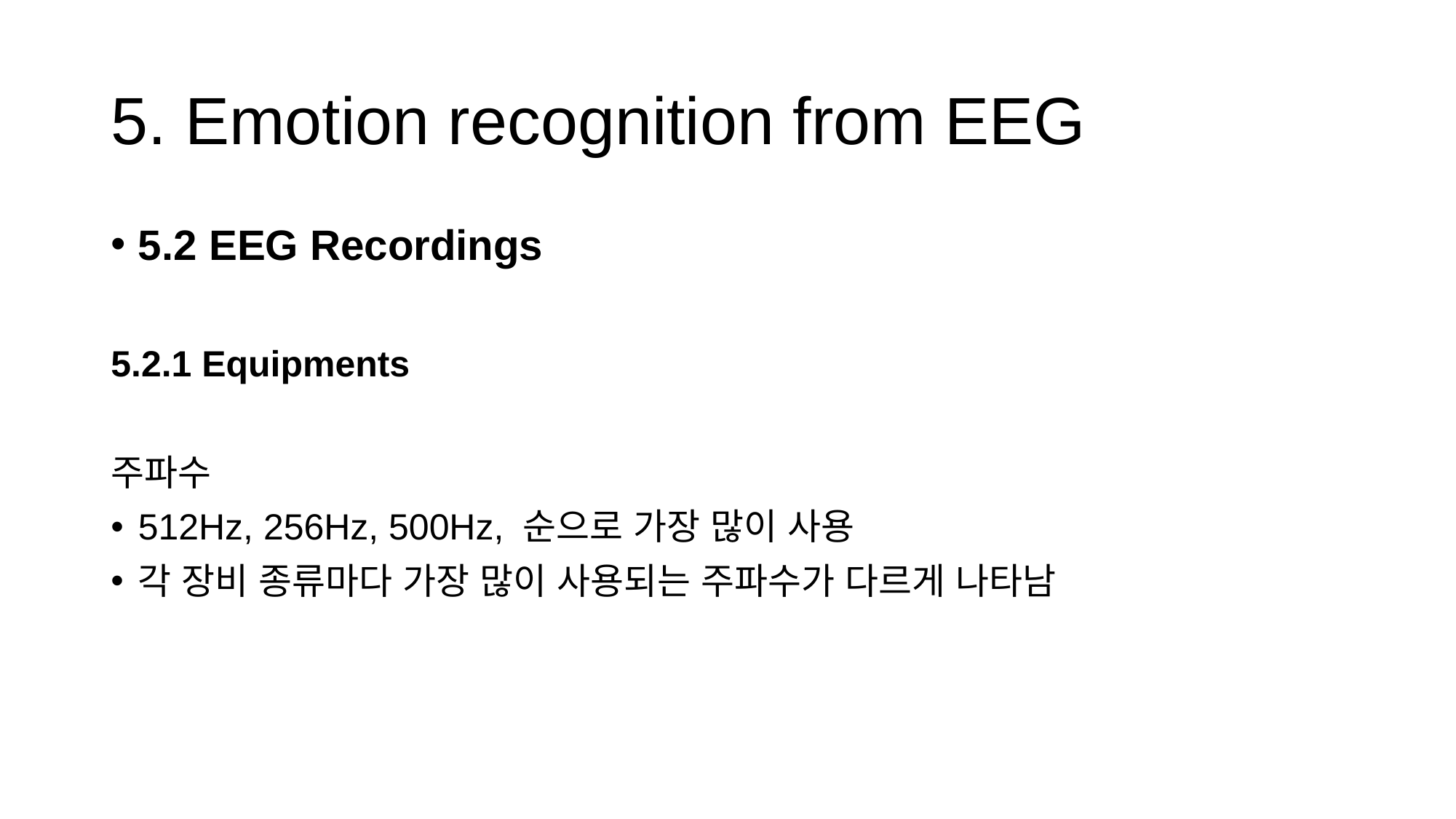

# 5. Emotion recognition from EEG
5.2 EEG Recordings

5.2.1 Equipments

주파수
512Hz, 256Hz, 500Hz, 순으로 가장 많이 사용
각 장비 종류마다 가장 많이 사용되는 주파수가 다르게 나타남